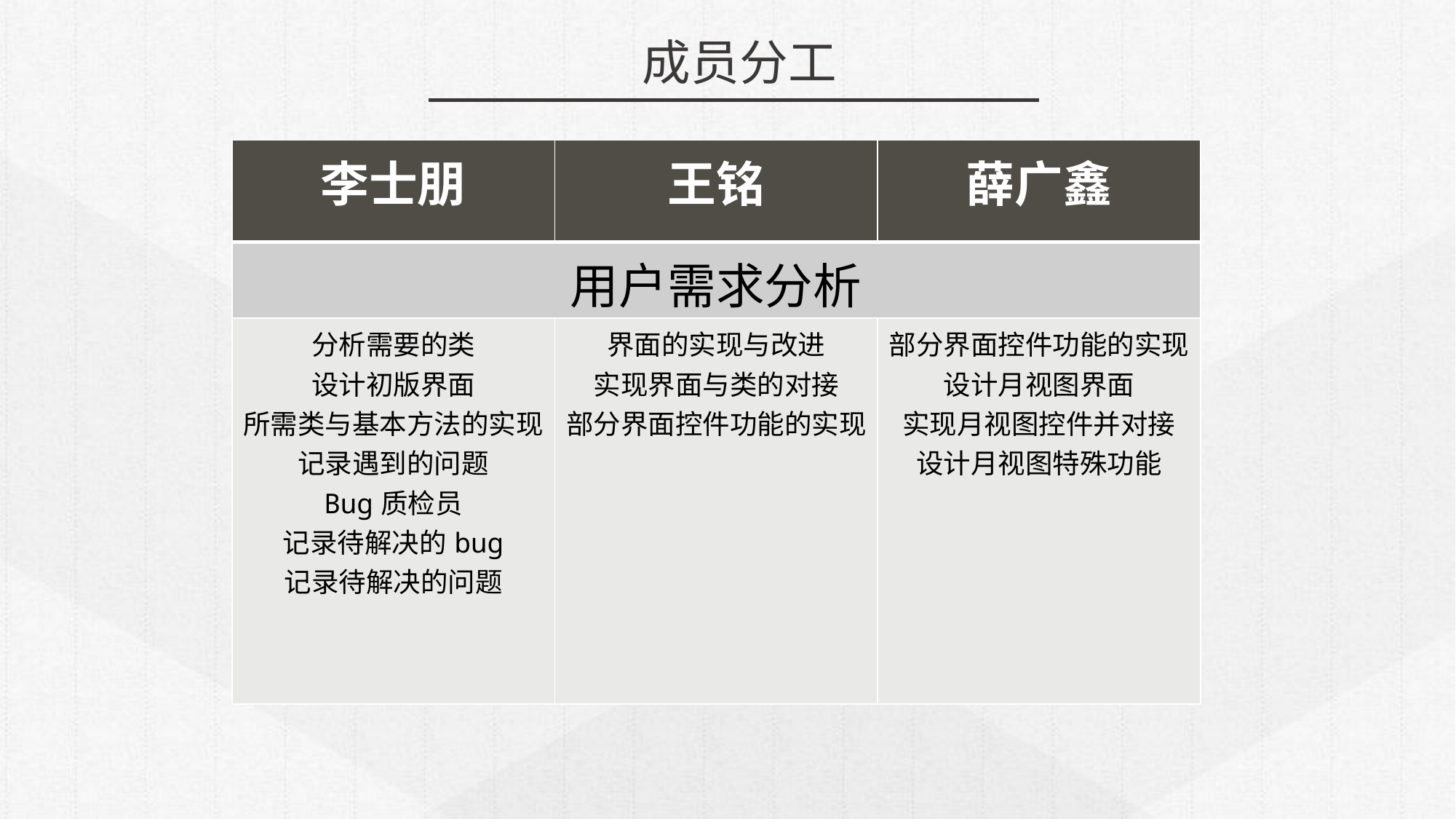

成员分工
| 李士朋 | 王铭 | 薛广鑫 |
| --- | --- | --- |
| 用户需求分析 |  |  |
| 分析需要的类 设计初版界面 所需类与基本方法的实现 记录遇到的问题 Bug质检员 记录待解决的bug 记录待解决的问题 | 界面的实现与改进 实现界面与类的对接 部分界面控件功能的实现 | 部分界面控件功能的实现 设计月视图界面 实现月视图控件并对接 设计月视图特殊功能 |